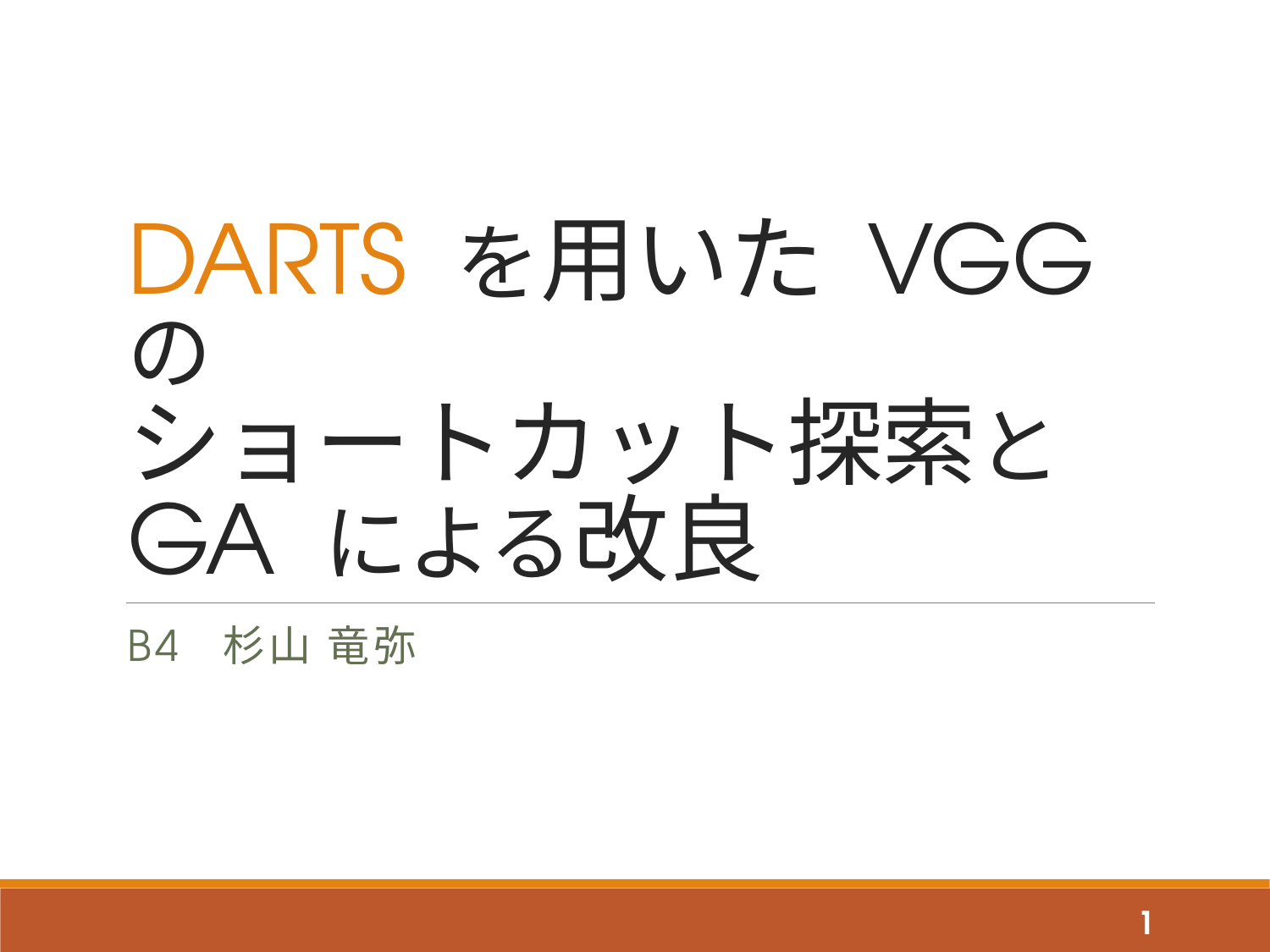

# DARTS を用いた VGG の ショートカット探索と GA による改良
B4  杉山 竜弥
1